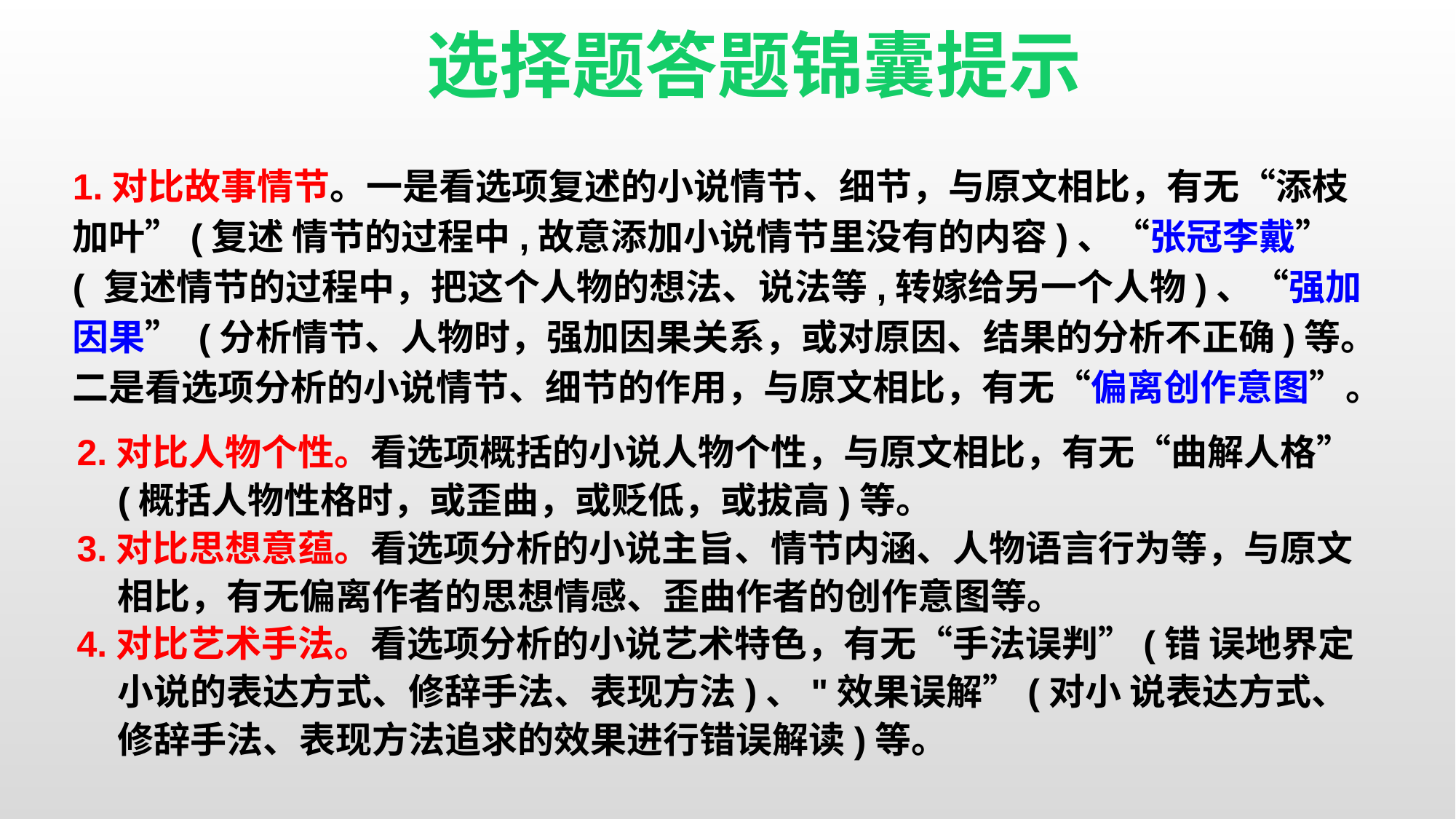

选择题答题锦囊提示
1.对比故事情节。一是看选项复述的小说情节、细节，与原文相比，有无“添枝加叶”(复述 情节的过程中,故意添加小说情节里没有的内容)、“张冠李戴” ( 复述情节的过程中，把这个人物的想法、说法等,转嫁给另一个人物)、“强加因果” (分析情节、人物时，强加因果关系，或对原因、结果的分析不正确)等。二是看选项分析的小说情节、细节的作用，与原文相比，有无“偏离创作意图”。
2.对比人物个性。看选项概括的小说人物个性，与原文相比，有无“曲解人格”(概括人物性格时，或歪曲，或贬低，或拔高)等。
3.对比思想意蕴。看选项分析的小说主旨、情节内涵、人物语言行为等，与原文相比，有无偏离作者的思想情感、歪曲作者的创作意图等。
4.对比艺术手法。看选项分析的小说艺术特色，有无“手法误判”(错 误地界定小说的表达方式、修辞手法、表现方法)、"效果误解”(对小 说表达方式、修辞手法、表现方法追求的效果进行错误解读)等。